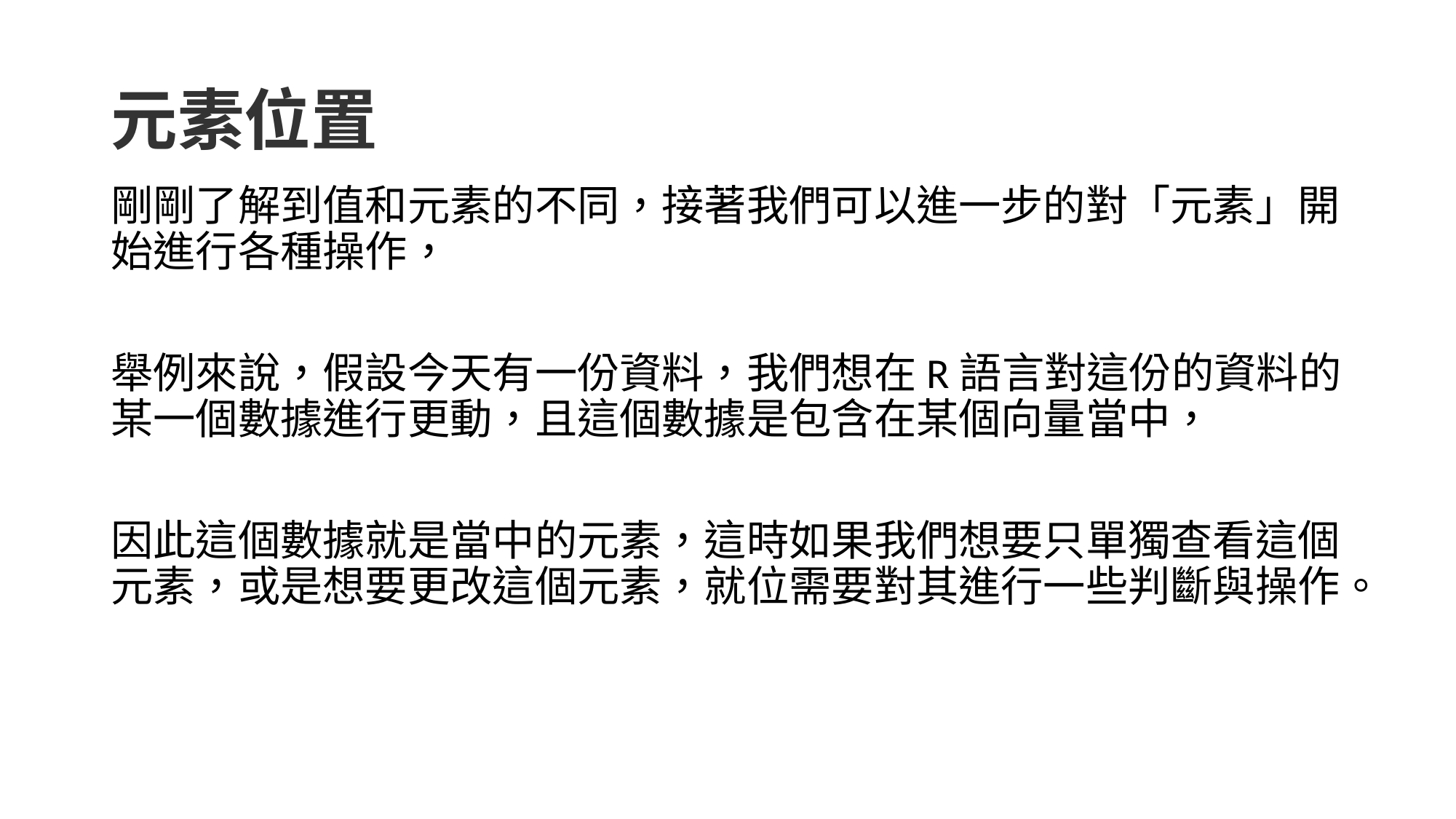

# 元素位置
剛剛了解到值和元素的不同，接著我們可以進一步的對「元素」開始進行各種操作，

舉例來說，假設今天有一份資料，我們想在R語言對這份的資料的某一個數據進行更動，且這個數據是包含在某個向量當中，

因此這個數據就是當中的元素，這時如果我們想要只單獨查看這個元素，或是想要更改這個元素，就位需要對其進行一些判斷與操作。